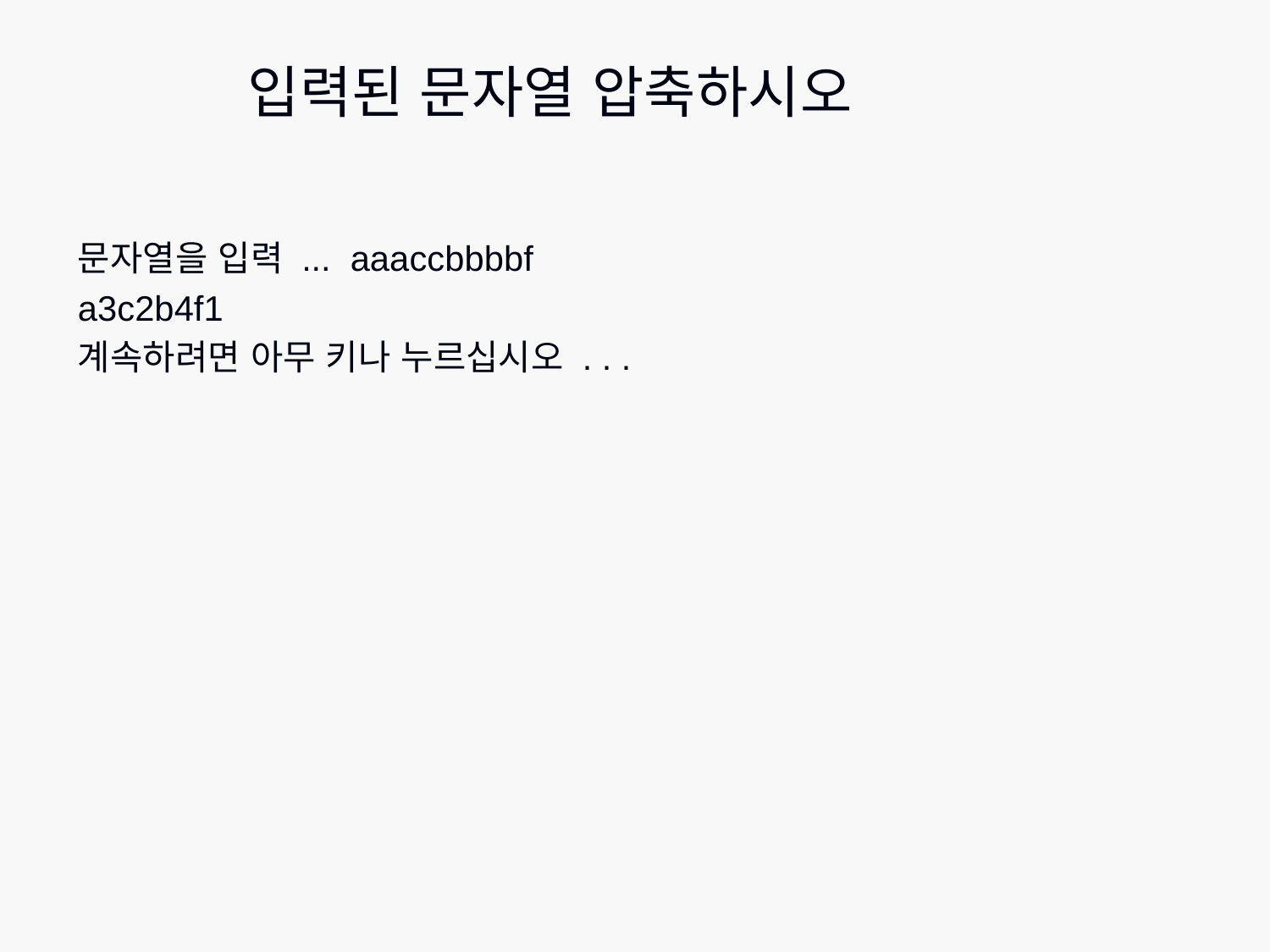

# 입력된 문자열 압축하시오
문자열을 입력 ...  aaaccbbbbf
a3c2b4f1
계속하려면 아무 키나 누르십시오 . . .